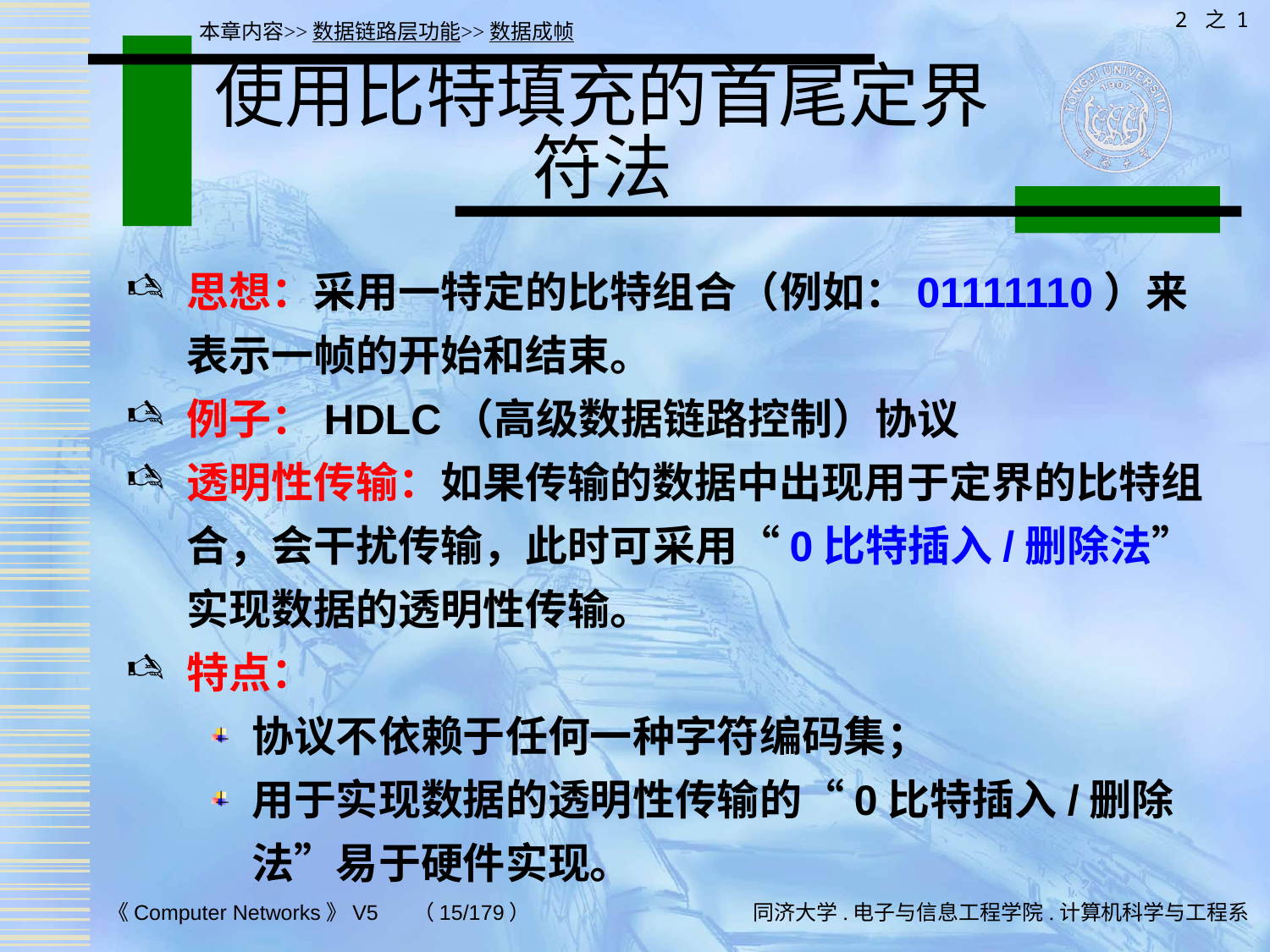

2 之 1
本章内容>>数据链路层功能>>数据成帧
# 使用比特填充的首尾定界符法
思想：采用一特定的比特组合（例如：01111110）来表示一帧的开始和结束。
例子：HDLC（高级数据链路控制）协议
透明性传输：如果传输的数据中出现用于定界的比特组合，会干扰传输，此时可采用“0比特插入/删除法”实现数据的透明性传输。
特点：
协议不依赖于任何一种字符编码集；
用于实现数据的透明性传输的“0比特插入/删除法”易于硬件实现。